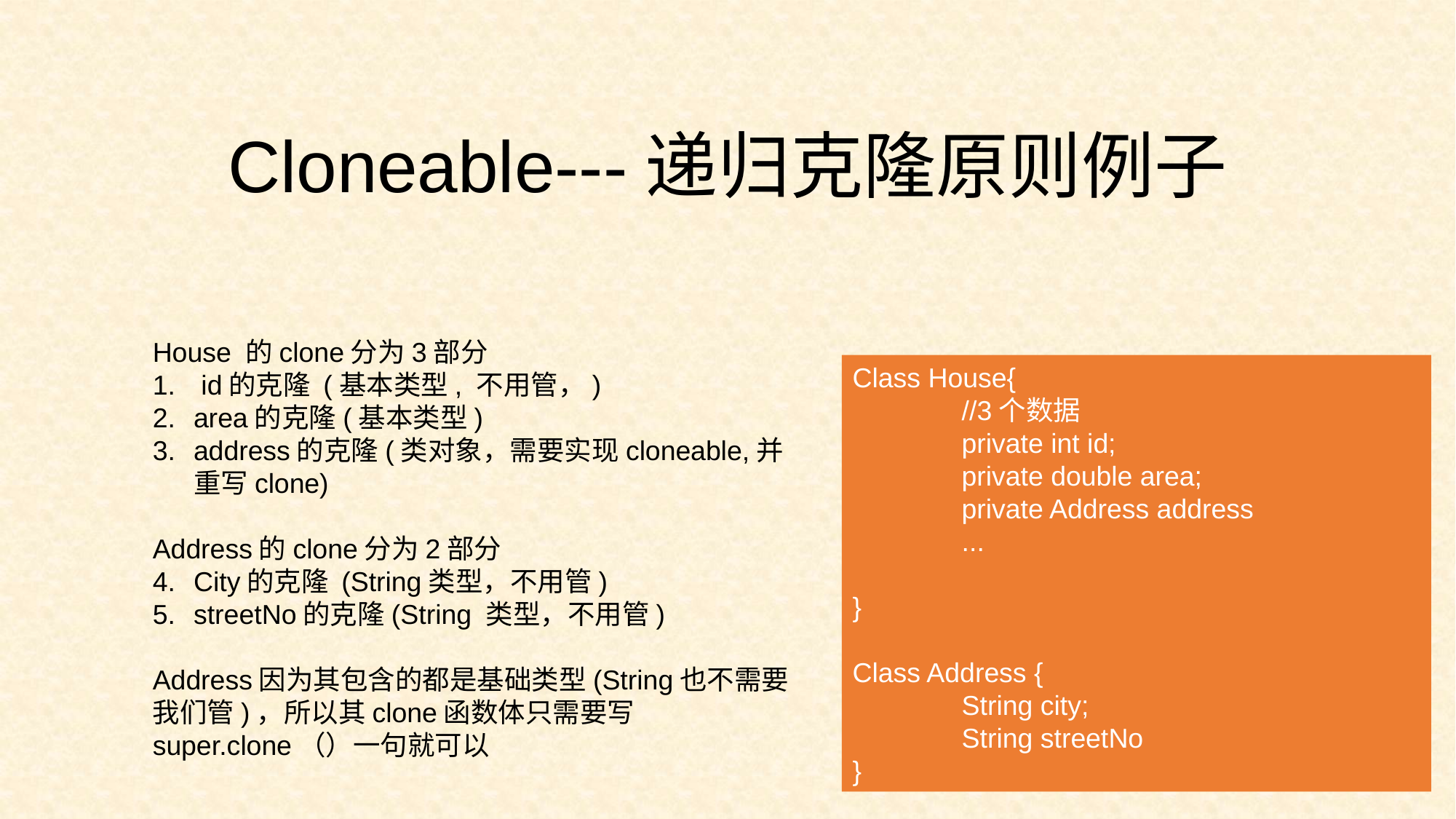

Cloneable---递归克隆原则例子
House 的clone分为3部分
 id的克隆 (基本类型, 不用管，)
area的克隆(基本类型)
address的克隆(类对象，需要实现cloneable,并重写clone)

Address的clone分为2部分
City的克隆 (String类型，不用管)
streetNo的克隆(String 类型，不用管)

Address因为其包含的都是基础类型(String也不需要我们管)，所以其clone函数体只需要写super.clone（）一句就可以

Class House{
	//3个数据
	private int id;
	private double area;
	private Address address
	...

}

Class Address {
	String city;
	String streetNo
}